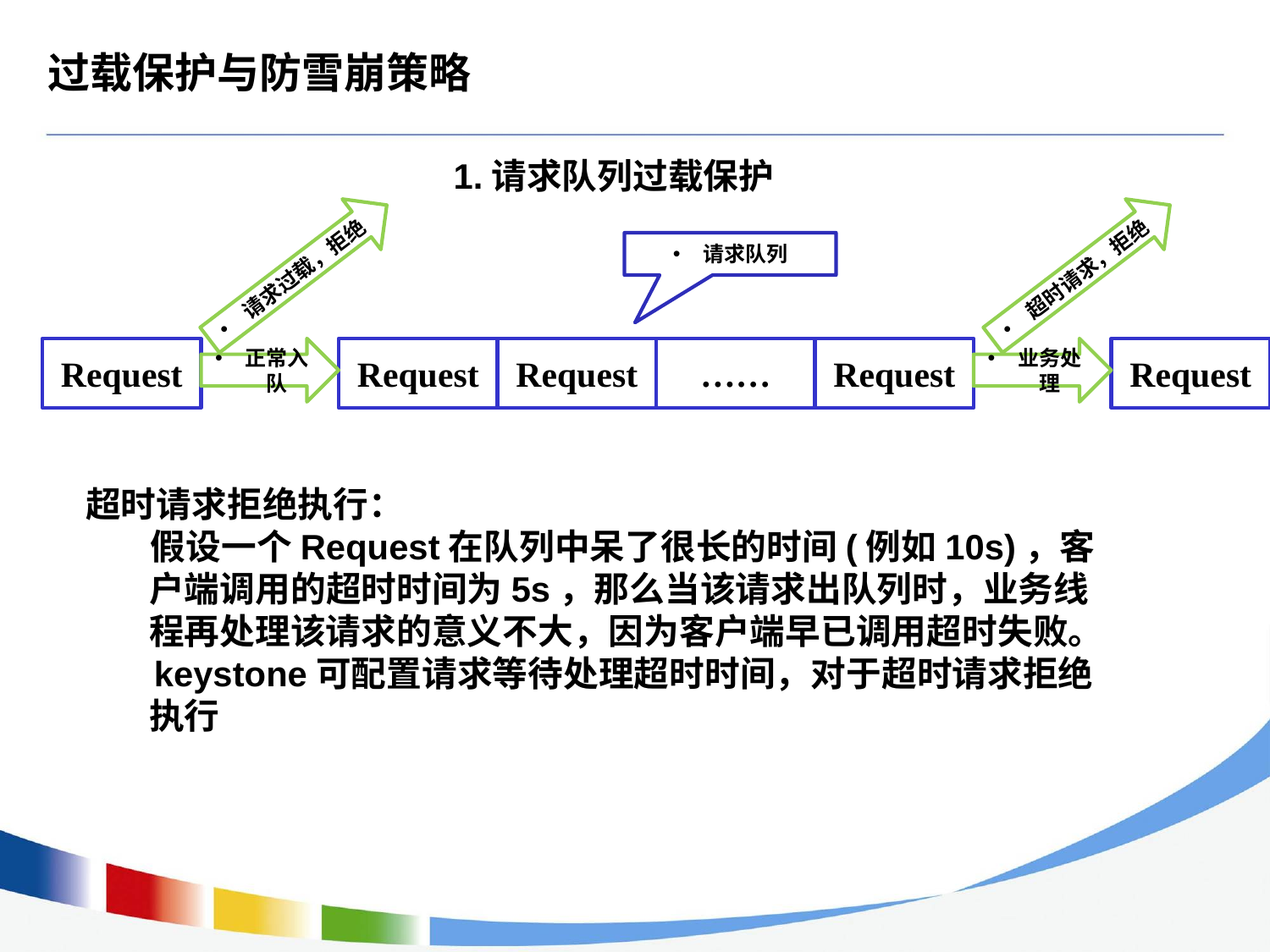

# 过载保护与防雪崩策略
1.请求队列过载保护
请求队列
请求过载，拒绝
超时请求，拒绝
Request
正常入队
Request
Request
……
Request
业务处理
Request
超时请求拒绝执行：
       假设一个Request在队列中呆了很长的时间(例如10s)，客户端调用的超时时间为5s，那么当该请求出队列时，业务线程再处理该请求的意义不大，因为客户端早已调用超时失败。
       keystone可配置请求等待处理超时时间，对于超时请求拒绝执行